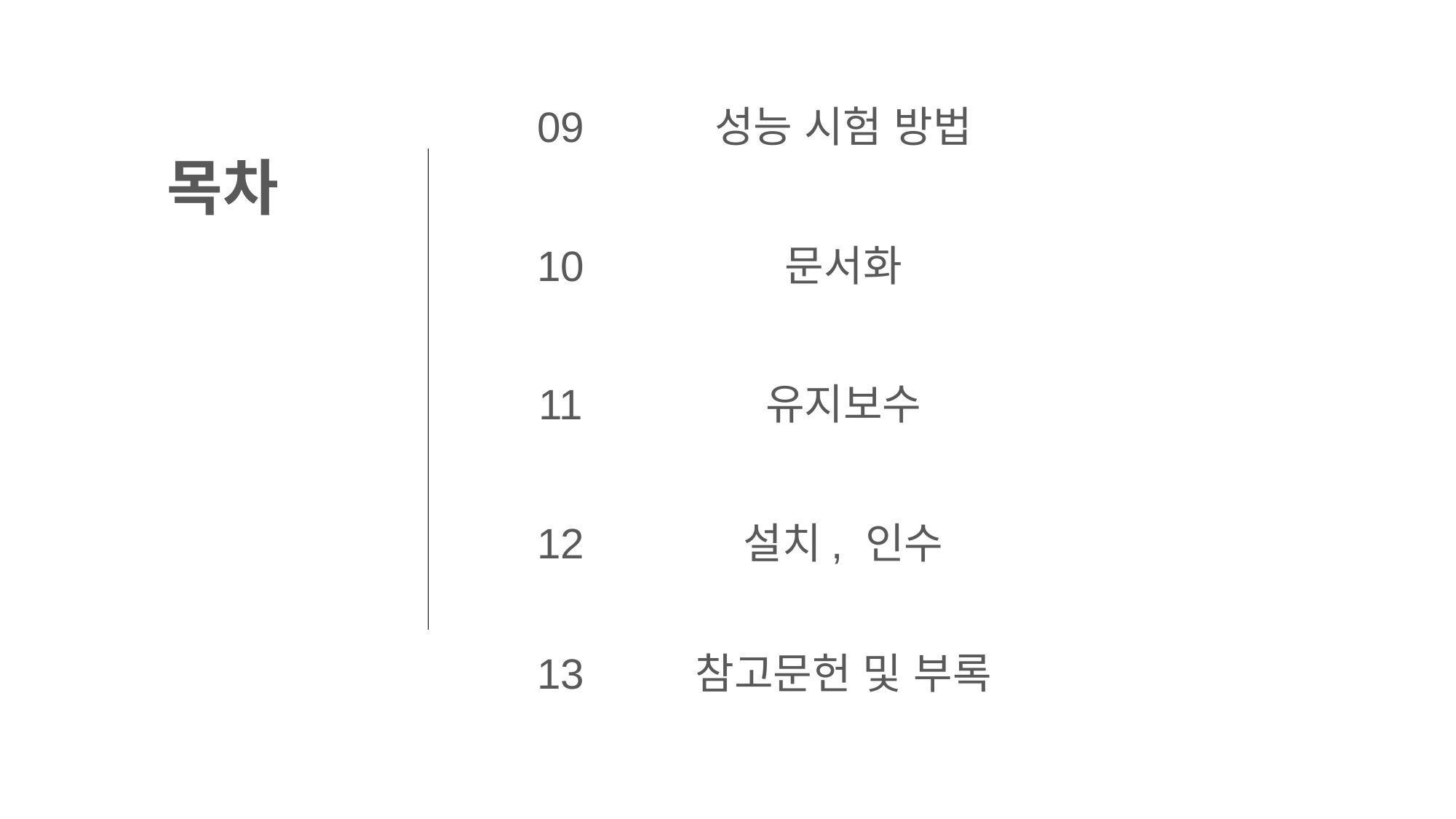

09
성능 시험 방법
10
문서화
11
유지보수
12
설치, 인수
13
참고문헌 및 부록
목차